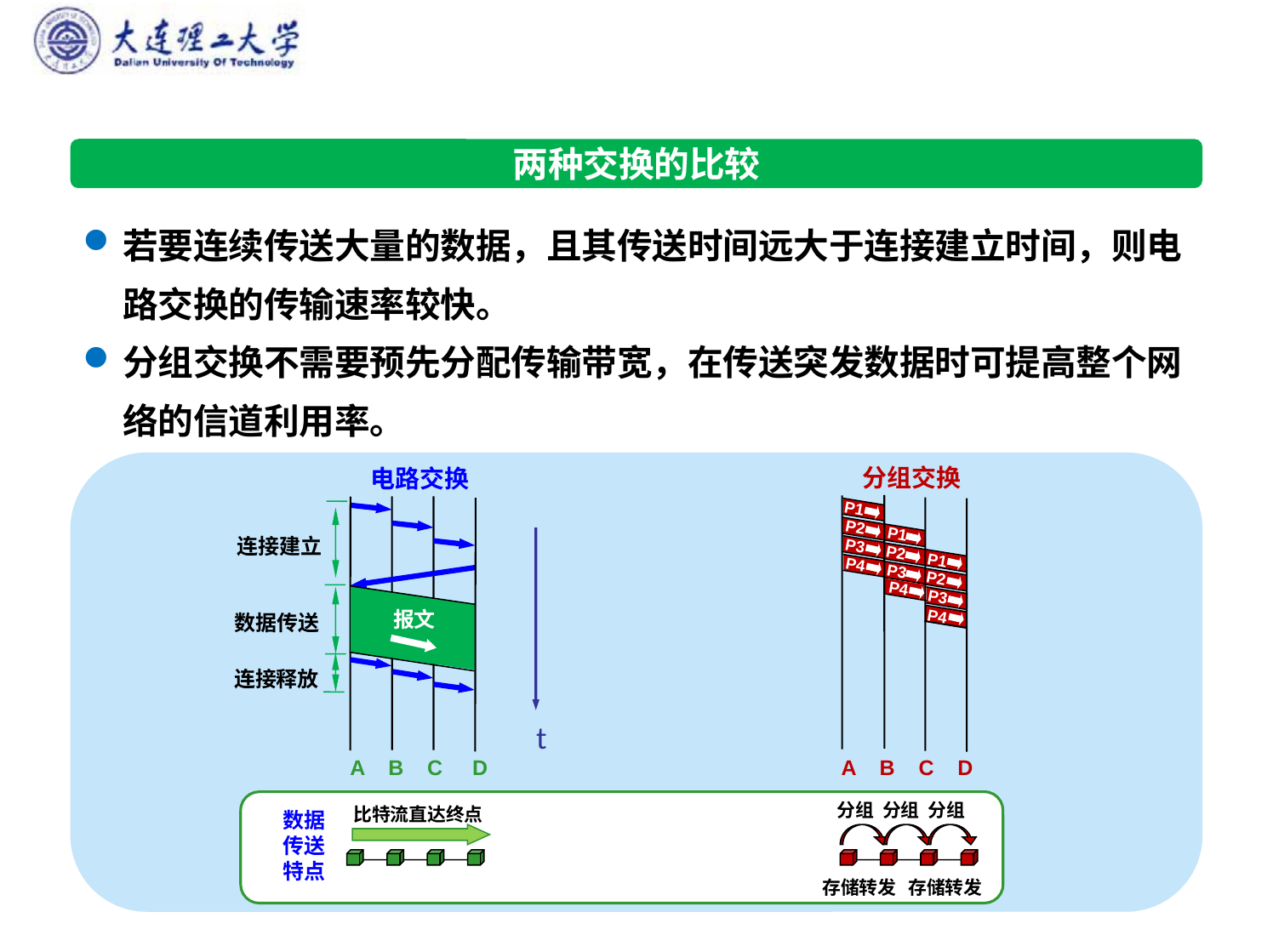

两种交换的比较

若要连续传送大量的数据，且其传送时间远大于连接建立时间，则电路交换的传输速率较快。
分组交换不需要预先分配传输带宽，在传送突发数据时可提高整个网络的信道利用率。

分组交换
电路交换

P1

连接建立

P2

P1

P3

P2

P1

P4

P2

P3

P4

P3

报文

数据传送

P4

连接释放

t
A    B    C    D
A    B    C     D

分组
分组
分组
比特流直达终点
数据
传送
特点

存储转发
存储转发